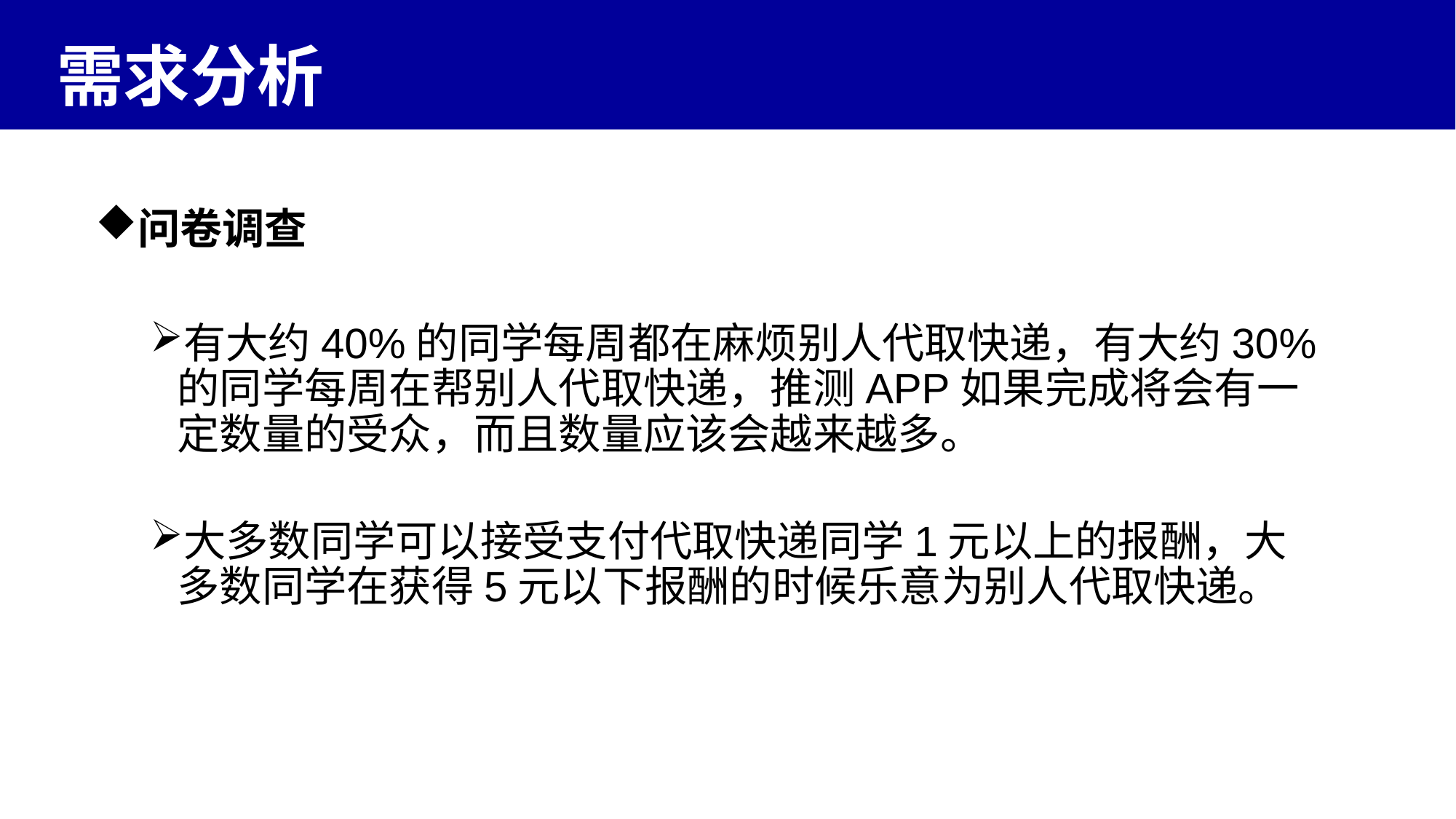

需求分析
问卷调查

有大约40%的同学每周都在麻烦别人代取快递，有大约30%的同学每周在帮别人代取快递，推测APP如果完成将会有一定数量的受众，而且数量应该会越来越多。

大多数同学可以接受支付代取快递同学1元以上的报酬，大多数同学在获得5元以下报酬的时候乐意为别人代取快递。